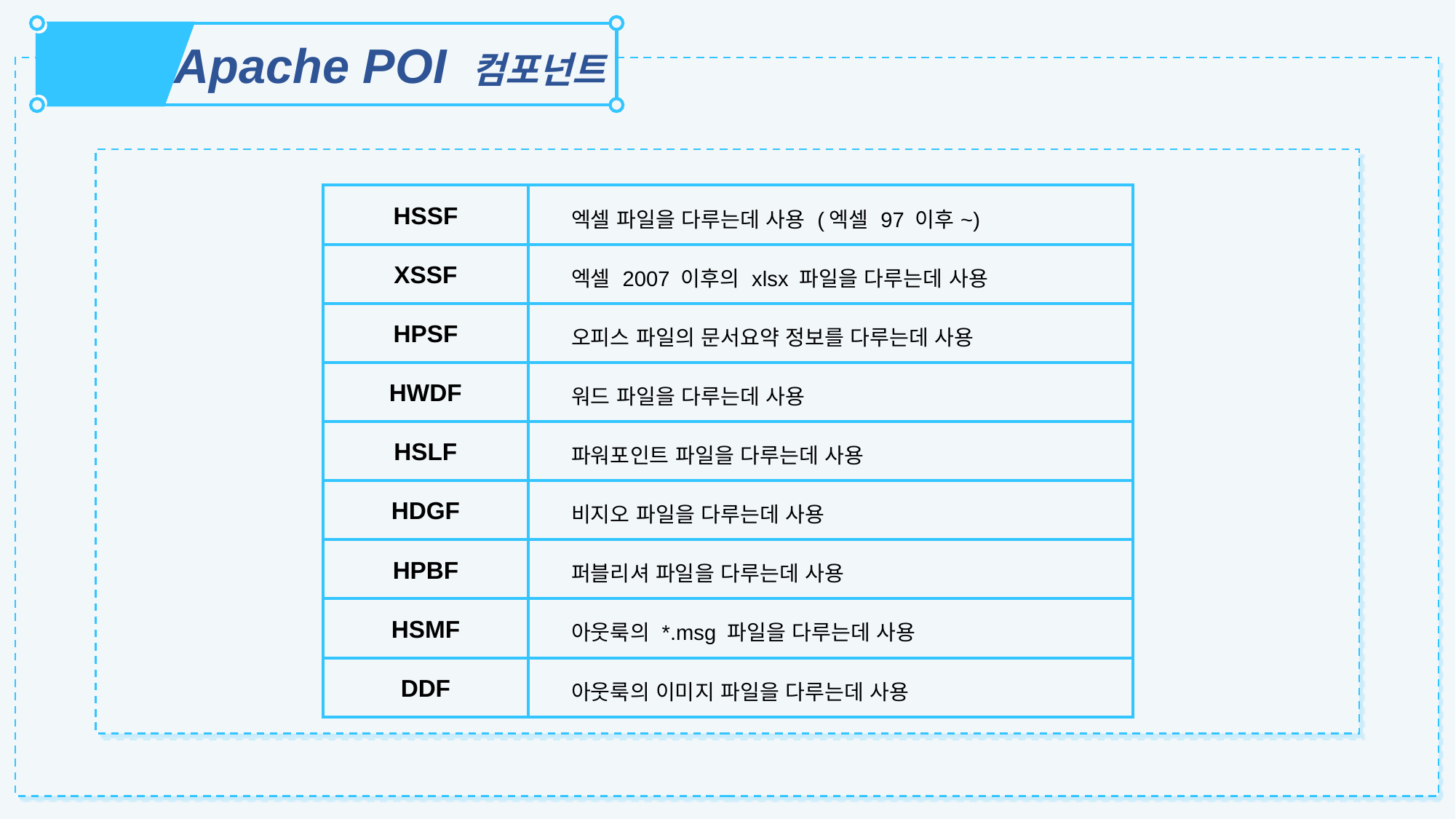

Apache POI 컴포넌트

| HSSF | 엑셀 파일을 다루는데 사용 (엑셀 97 이후~) |
| --- | --- |
| XSSF | 엑셀 2007 이후의 xlsx 파일을 다루는데 사용 |
| HPSF | 오피스 파일의 문서요약 정보를 다루는데 사용 |
| HWDF | 워드 파일을 다루는데 사용 |
| HSLF | 파워포인트 파일을 다루는데 사용 |
| HDGF | 비지오 파일을 다루는데 사용 |
| HPBF | 퍼블리셔 파일을 다루는데 사용 |
| HSMF | 아웃룩의 \*.msg 파일을 다루는데 사용 |
| DDF | 아웃룩의 이미지 파일을 다루는데 사용 |